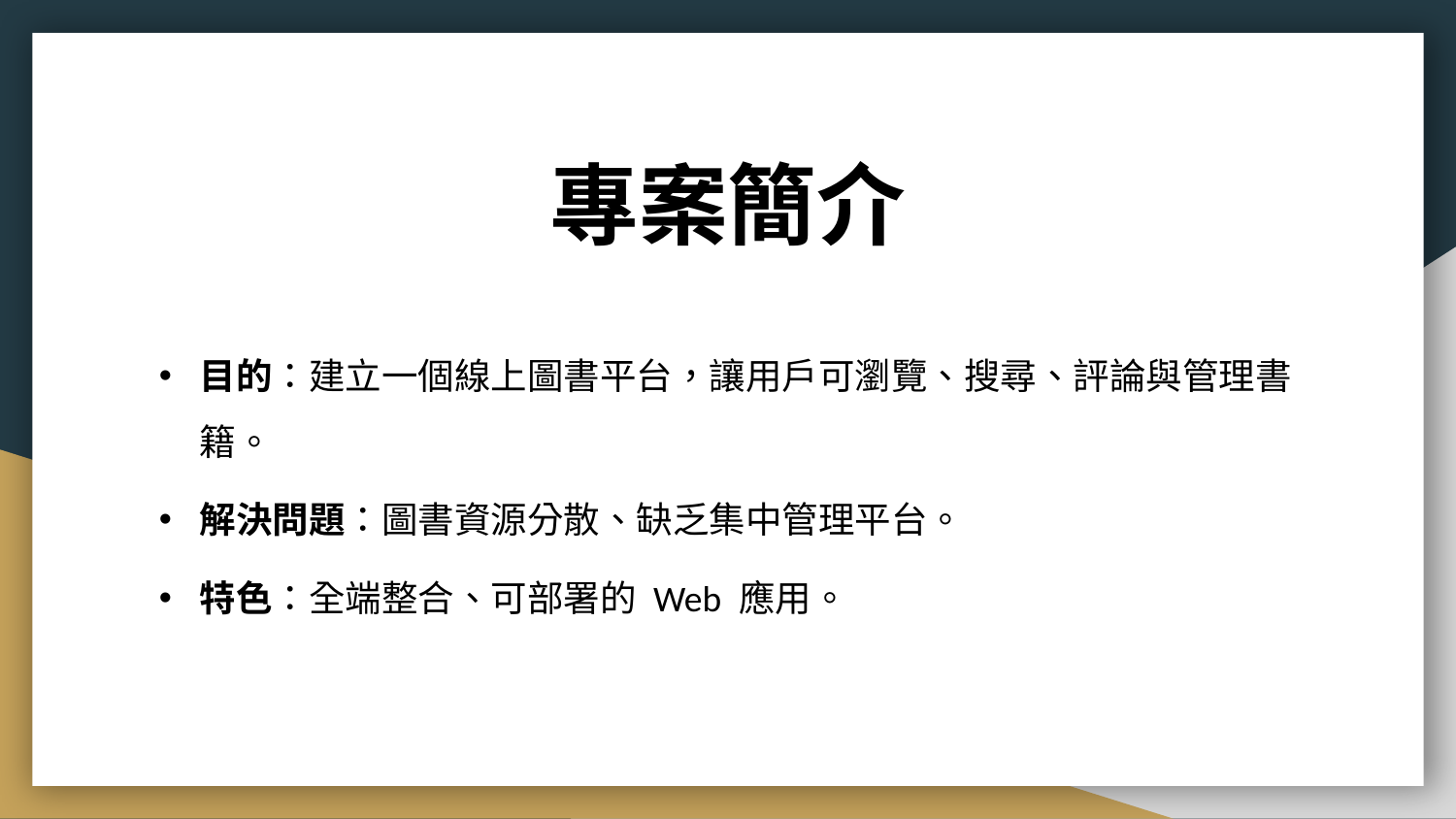

# 專案簡介
目的：建立一個線上圖書平台，讓用戶可瀏覽、搜尋、評論與管理書籍。
解決問題：圖書資源分散、缺乏集中管理平台。
特色：全端整合、可部署的 Web 應用。